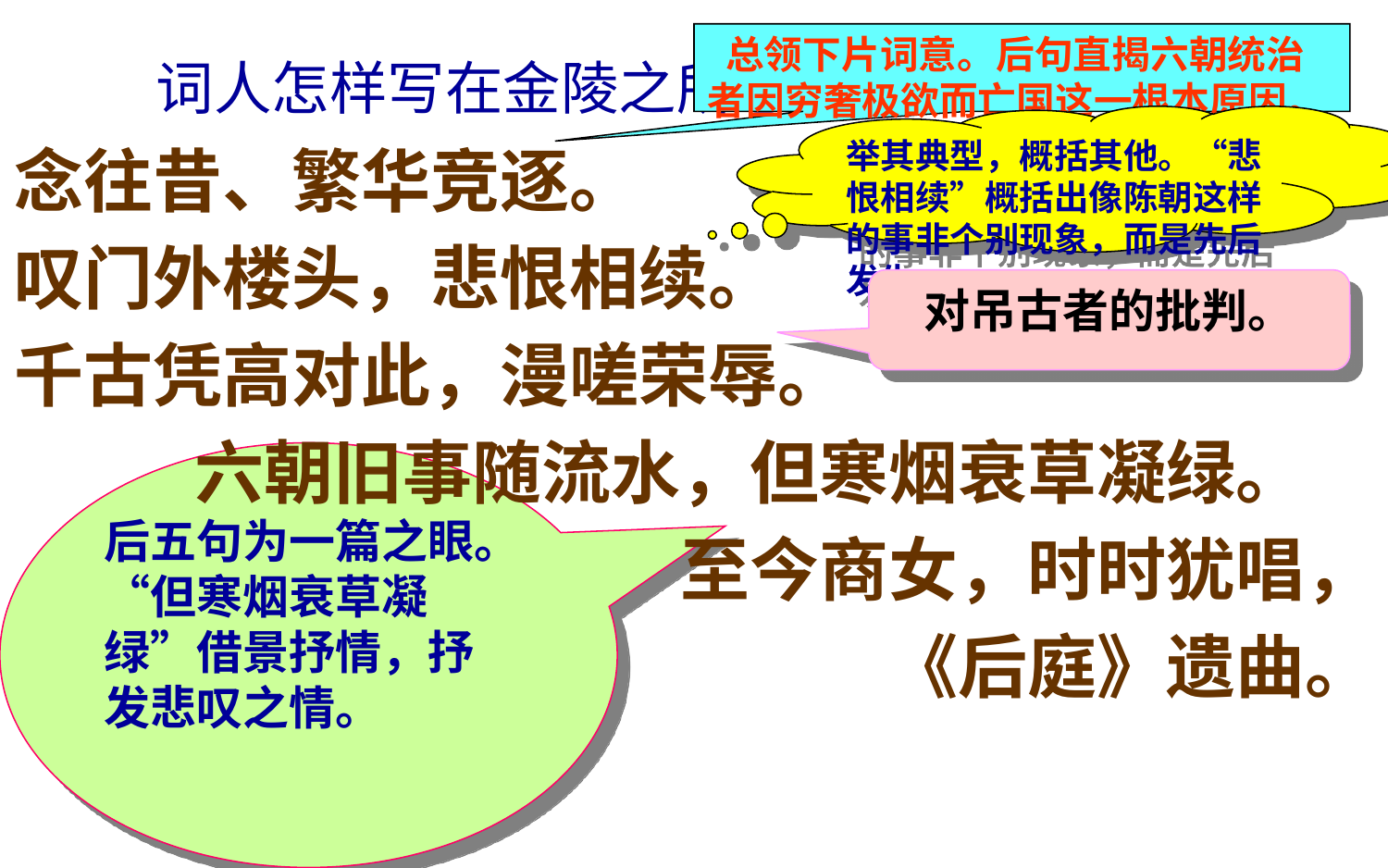

总领下片词意。后句直揭六朝统治者因穷奢极欲而亡国这一根本原因。
        词人怎样写在金陵之所想？
念往昔、繁华竞逐。
叹门外楼头，悲恨相续。
千古凭高对此，漫嗟荣辱。
六朝旧事随流水，但寒烟衰草凝绿。
至今商女，时时犹唱，
《后庭》遗曲。
举其典型，概括其他。“悲恨相续”概括出像陈朝这样的事非个别现象，而是先后发生
对吊古者的批判。

后五句为一篇之眼。“但寒烟衰草凝绿”借景抒情，抒发悲叹之情。